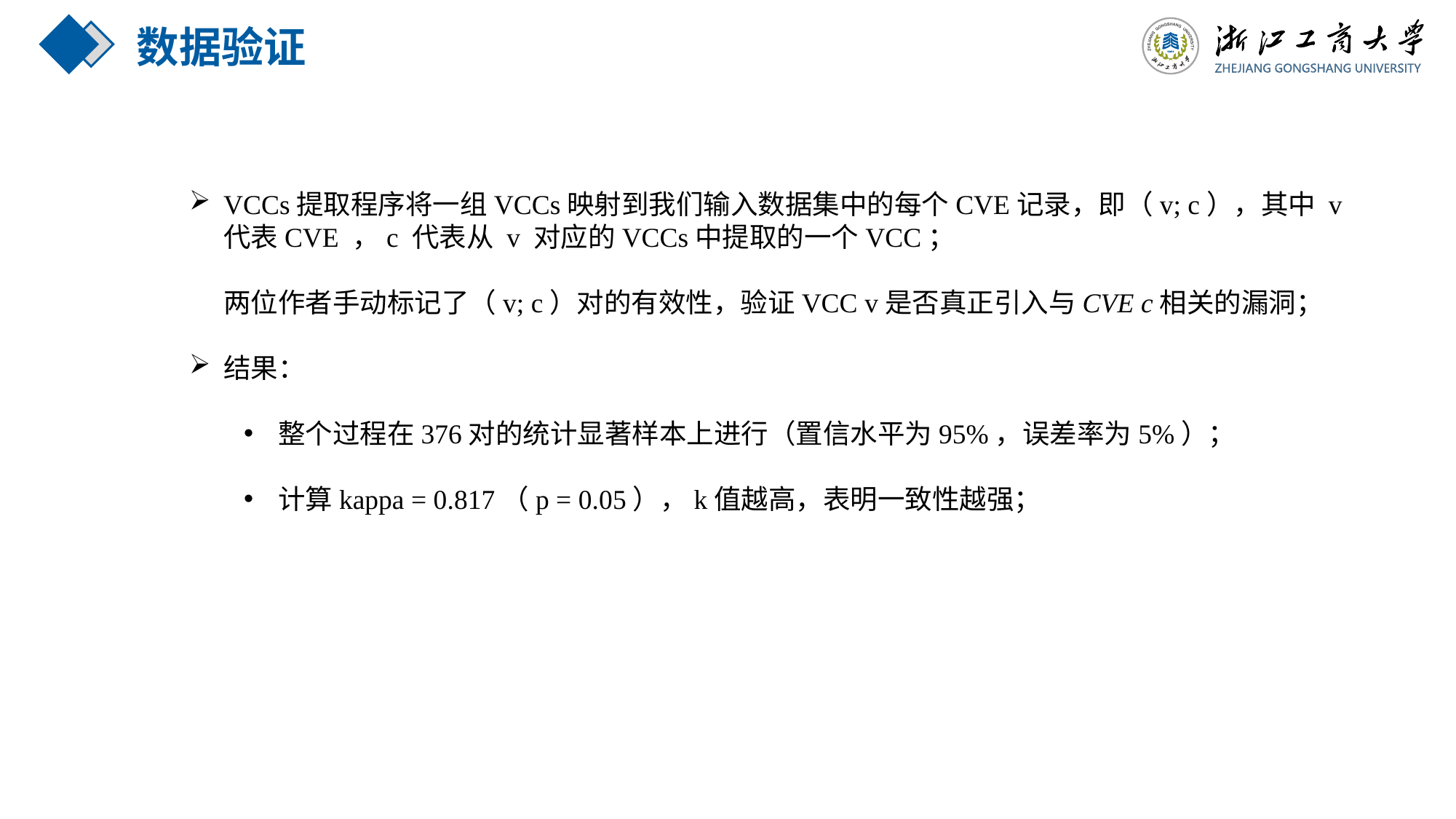

数据验证

VCCs提取程序将一组VCCs映射到我们输入数据集中的每个CVE记录，即（v; c），其中 v 代表CVE ，c 代表从 v 对应的VCCs中提取的一个VCC；
两位作者手动标记了（v; c）对的有效性，验证VCC v是否真正引入与CVE c相关的漏洞；

结果：

整个过程在376对的统计显著样本上进行（置信水平为95%，误差率为5%）；

计算kappa = 0.817（p = 0.05），k值越高，表明一致性越强；
9